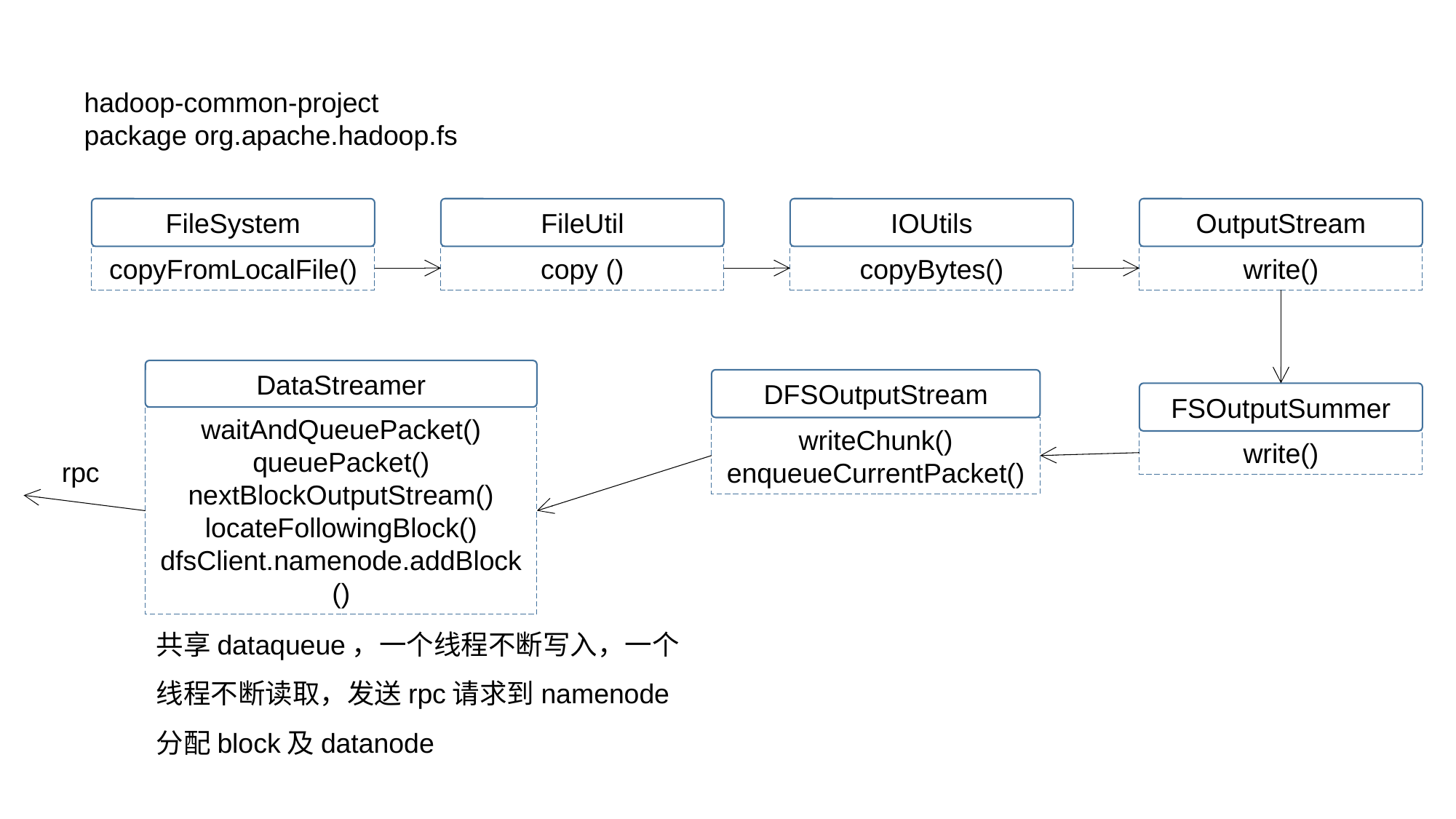

hadoop-common-project
package org.apache.hadoop.fs
FileSystem
copyFromLocalFile()
FileUtil
copy ()
IOUtils
copyBytes()
OutputStream
write()
DataStreamer
waitAndQueuePacket()
queuePacket()
nextBlockOutputStream()
locateFollowingBlock()
dfsClient.namenode.addBlock()
DFSOutputStream
writeChunk()
enqueueCurrentPacket()
FSOutputSummer
write()
rpc
共享dataqueue，一个线程不断写入，一个线程不断读取，发送rpc请求到namenode分配block及datanode